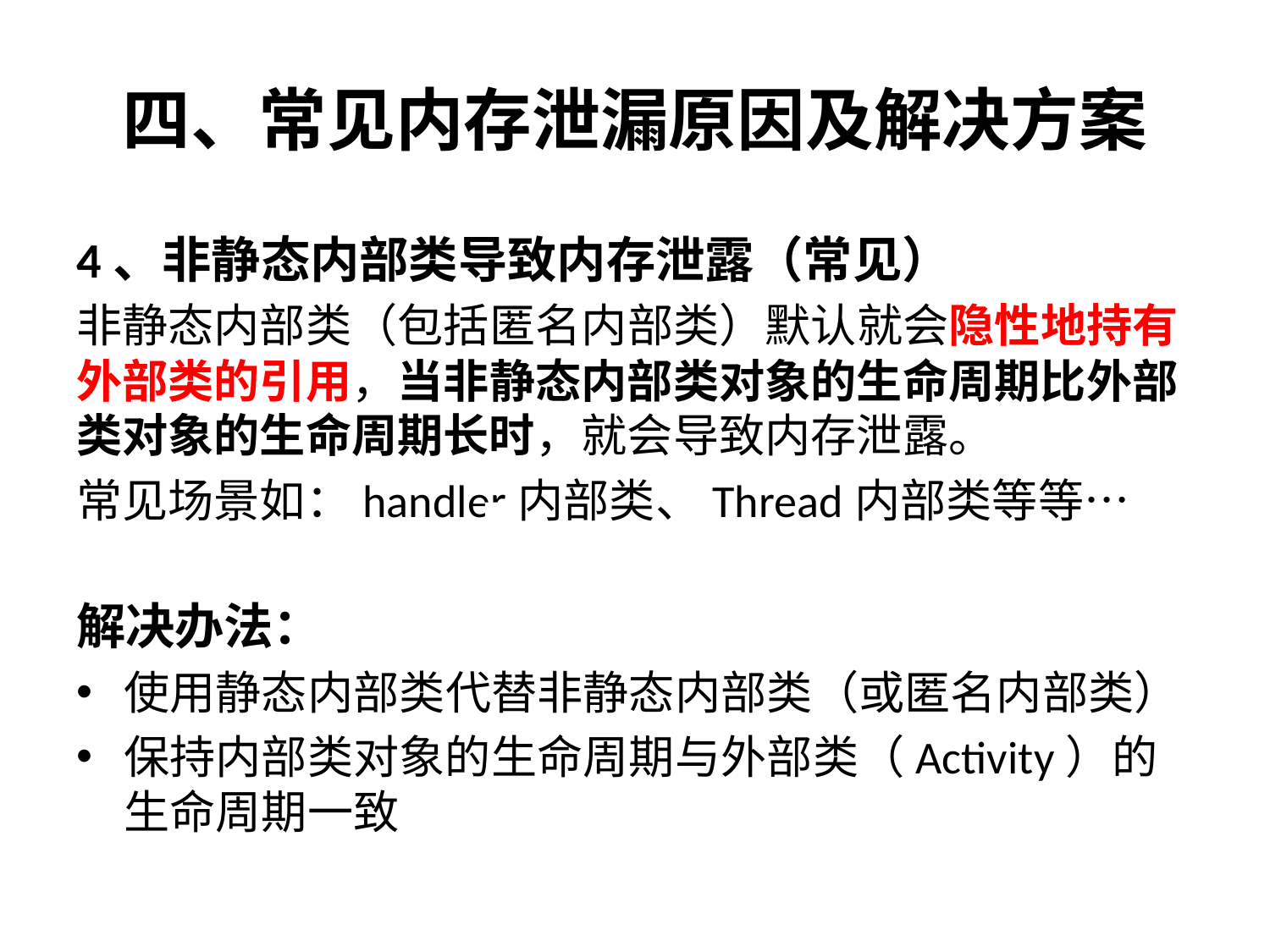

# 四、常见内存泄漏原因及解决方案
4、非静态内部类导致内存泄露（常见）
非静态内部类（包括匿名内部类）默认就会隐性地持有外部类的引用，当非静态内部类对象的生命周期比外部类对象的生命周期长时，就会导致内存泄露。
常见场景如：handler内部类、Thread内部类等等…

解决办法：
使用静态内部类代替非静态内部类（或匿名内部类）
保持内部类对象的生命周期与外部类（Activity）的生命周期一致